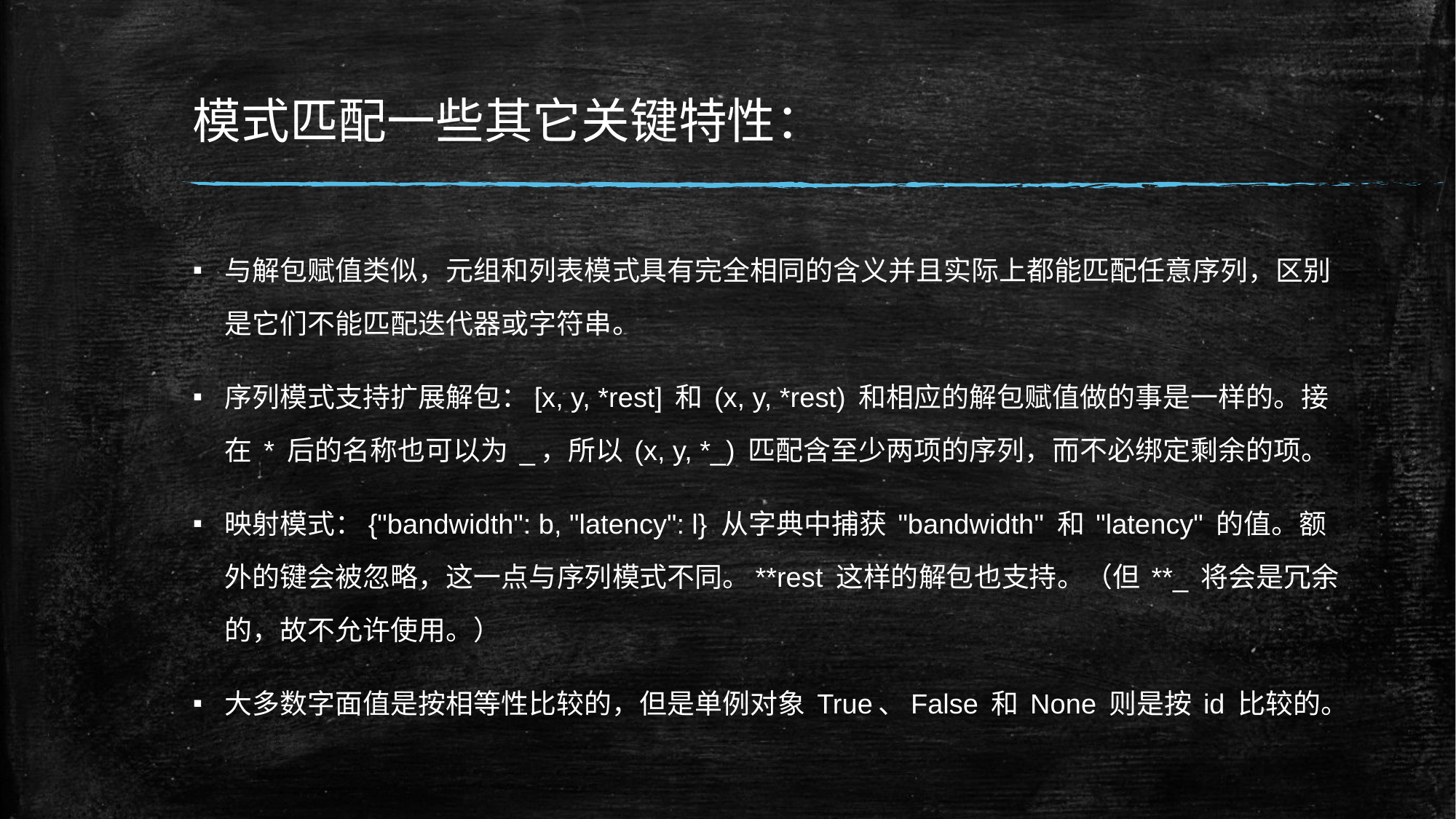

# 模式匹配一些其它关键特性：
与解包赋值类似，元组和列表模式具有完全相同的含义并且实际上都能匹配任意序列，区别是它们不能匹配迭代器或字符串。
序列模式支持扩展解包：[x, y, *rest] 和 (x, y, *rest) 和相应的解包赋值做的事是一样的。接在 * 后的名称也可以为 _，所以 (x, y, *_) 匹配含至少两项的序列，而不必绑定剩余的项。
映射模式：{"bandwidth": b, "latency": l} 从字典中捕获 "bandwidth" 和 "latency" 的值。额外的键会被忽略，这一点与序列模式不同。**rest 这样的解包也支持。（但 **_ 将会是冗余的，故不允许使用。）
大多数字面值是按相等性比较的，但是单例对象 True、False 和 None 则是按 id 比较的。